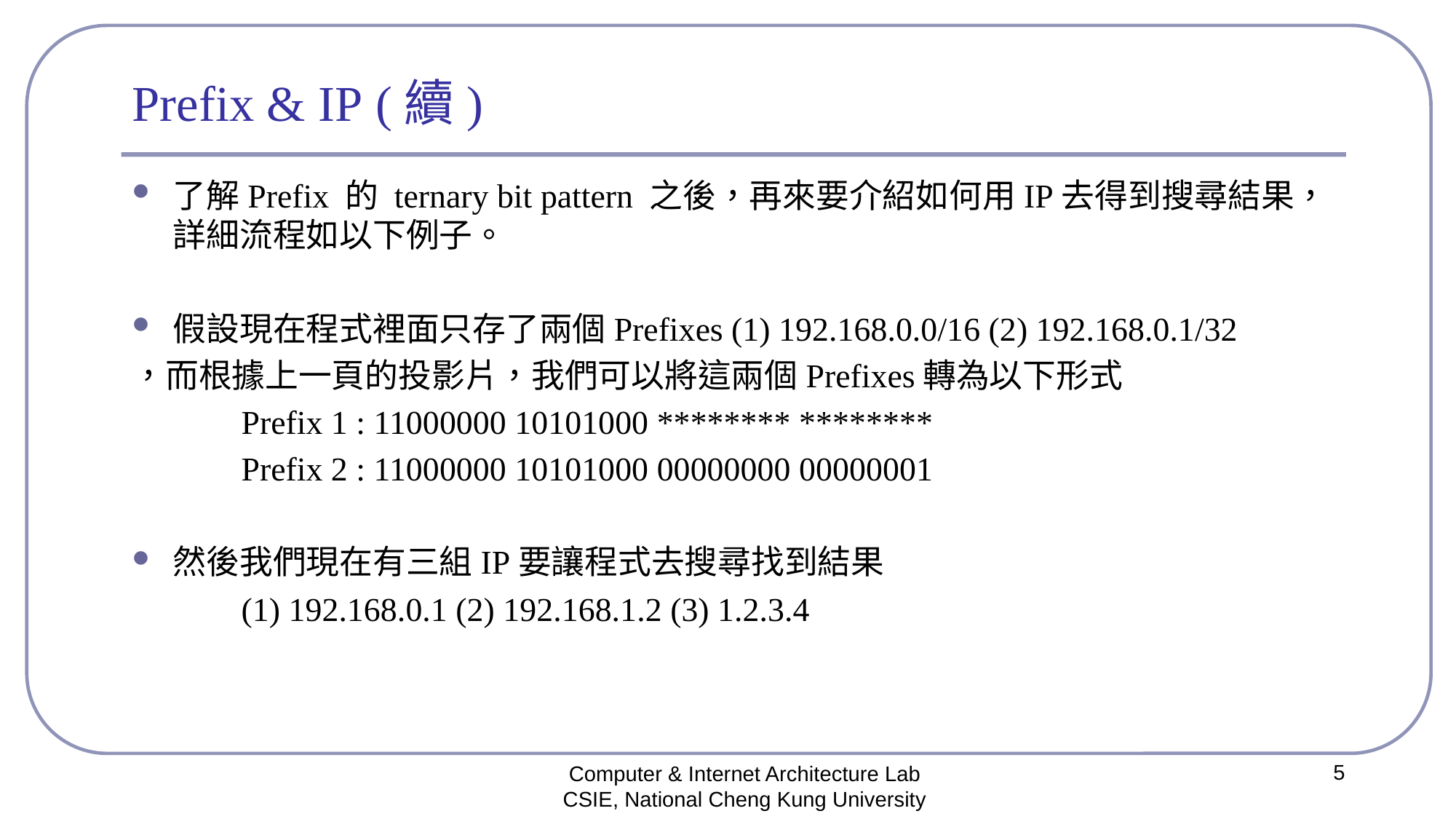

# Prefix & IP (續)
了解Prefix 的 ternary bit pattern 之後，再來要介紹如何用IP去得到搜尋結果，詳細流程如以下例子。

假設現在程式裡面只存了兩個Prefixes (1) 192.168.0.0/16 (2) 192.168.0.1/32
，而根據上一頁的投影片，我們可以將這兩個Prefixes轉為以下形式
	Prefix 1 : 11000000 10101000 ******** ********
	Prefix 2 : 11000000 10101000 00000000 00000001

然後我們現在有三組IP要讓程式去搜尋找到結果
	(1) 192.168.0.1 (2) 192.168.1.2 (3) 1.2.3.4

5
Computer & Internet Architecture Lab
CSIE, National Cheng Kung University